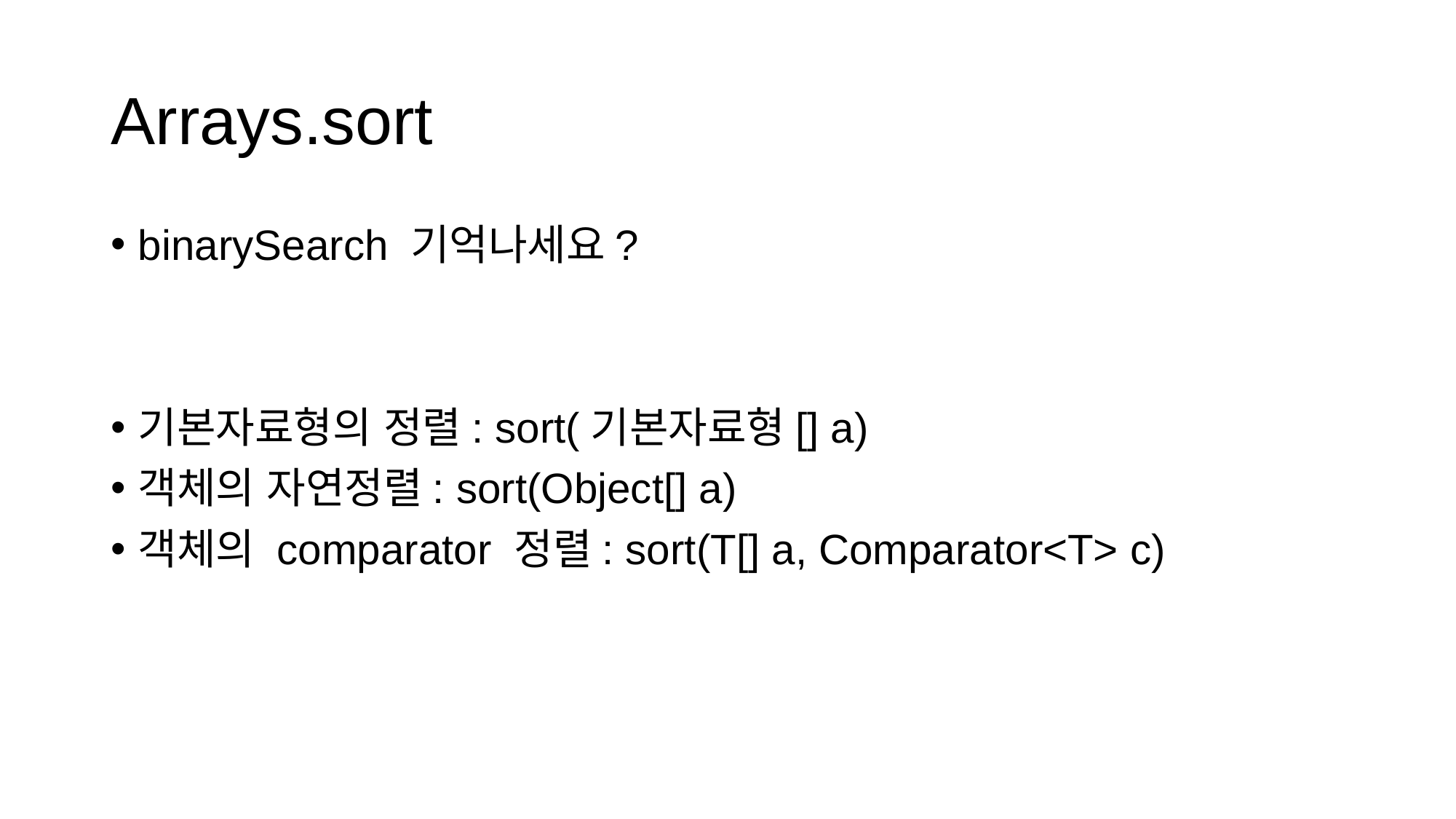

# Arrays.sort
binarySearch 기억나세요?

기본자료형의 정렬: sort(기본자료형[] a)
객체의 자연정렬: sort(Object[] a)
객체의 comparator 정렬: sort(T[] a, Comparator<T> c)